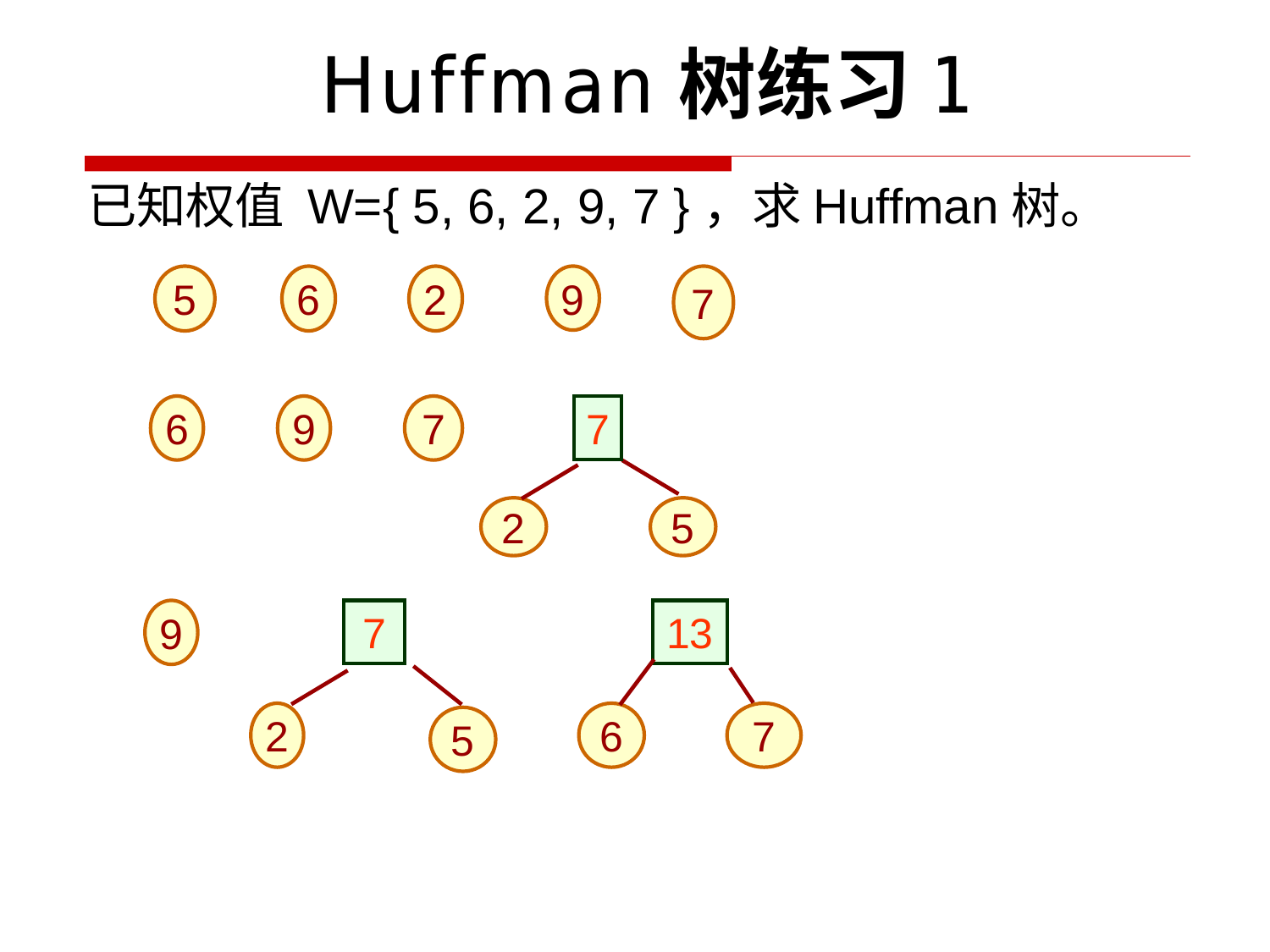

Huffman树练习1
已知权值 W={ 5, 6, 2, 9, 7 }，求Huffman树。
5
6
2
9
7
6
9
7
7

2
5
9
13
7

2
6
7
5